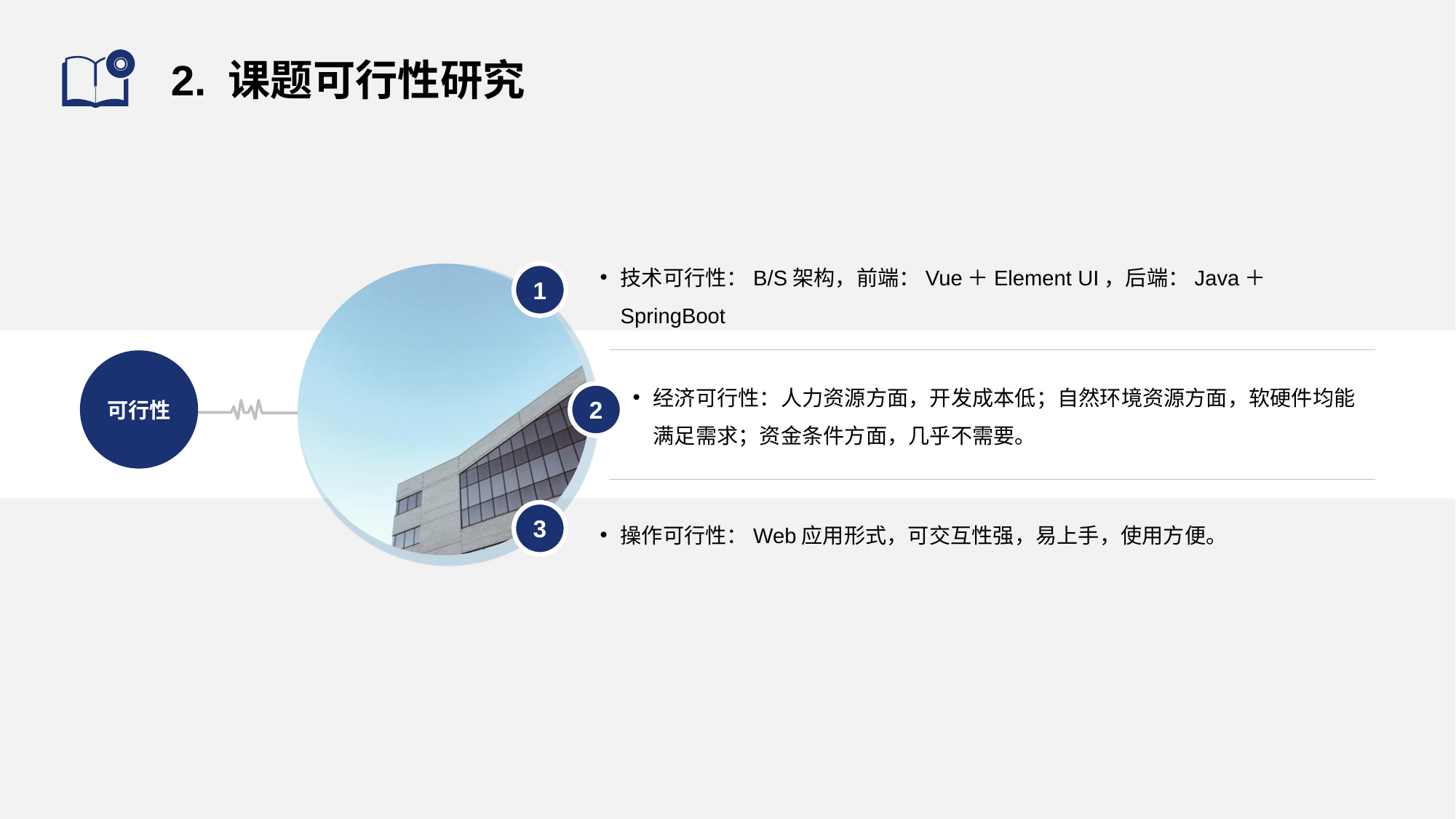

# 2. 课题可行性研究
技术可行性：B/S架构，前端：Vue＋Element UI，后端：Java＋SpringBoot
1

可行性
经济可行性：人力资源方面，开发成本低；自然环境资源方面，软硬件均能满足需求；资金条件方面，几乎不需要。
2

操作可行性：Web应用形式，可交互性强，易上手，使用方便。
3